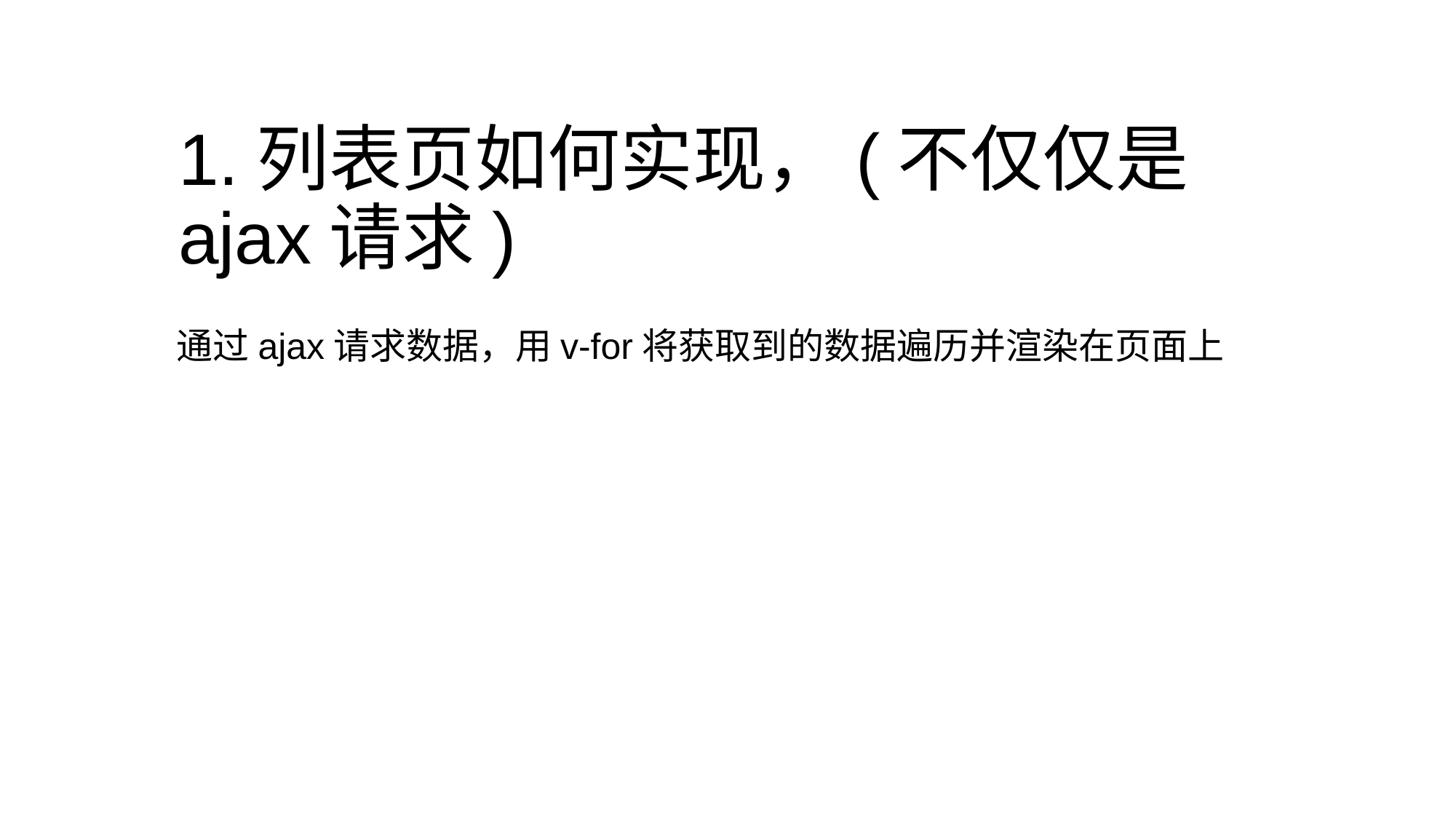

# 1.列表页如何实现，(不仅仅是ajax请求)
通过ajax请求数据，用v-for将获取到的数据遍历并渲染在页面上